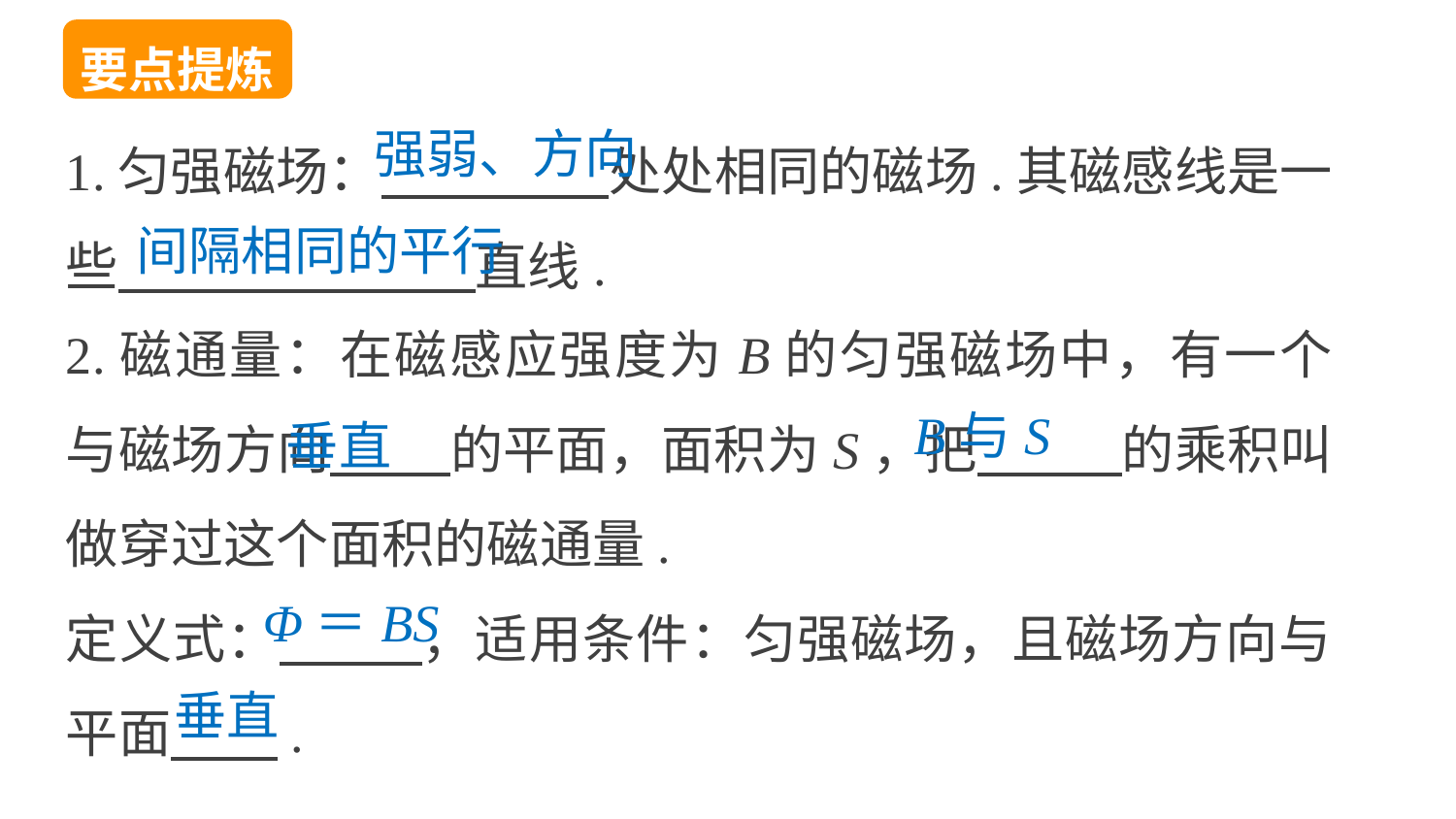

要点提炼
1.匀强磁场：                   处处相同的磁场.其磁感线是一些                              直线.
强弱、方向
间隔相同的平行
2.磁通量：在磁感应强度为B的匀强磁场中，有一个与磁场方向          的平面，面积为S，把            的乘积叫做穿过这个面积的磁通量.
定义式：           ，适用条件：匀强磁场，且磁场方向与平面         .

垂直
B与S
Φ＝BS
垂直